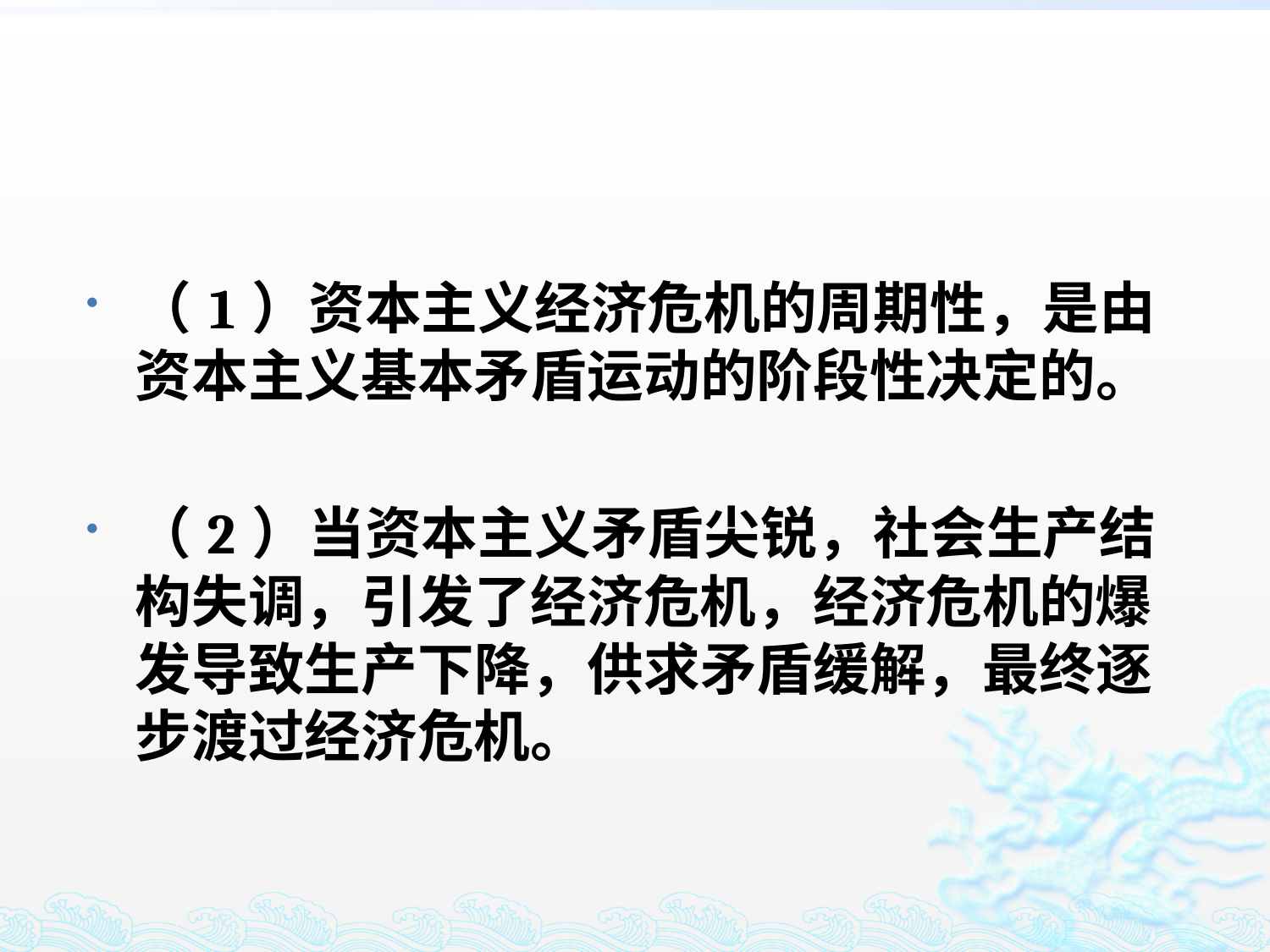

（1）资本主义经济危机的周期性，是由资本主义基本矛盾运动的阶段性决定的。

（2）当资本主义矛盾尖锐，社会生产结构失调，引发了经济危机，经济危机的爆发导致生产下降，供求矛盾缓解，最终逐步渡过经济危机。